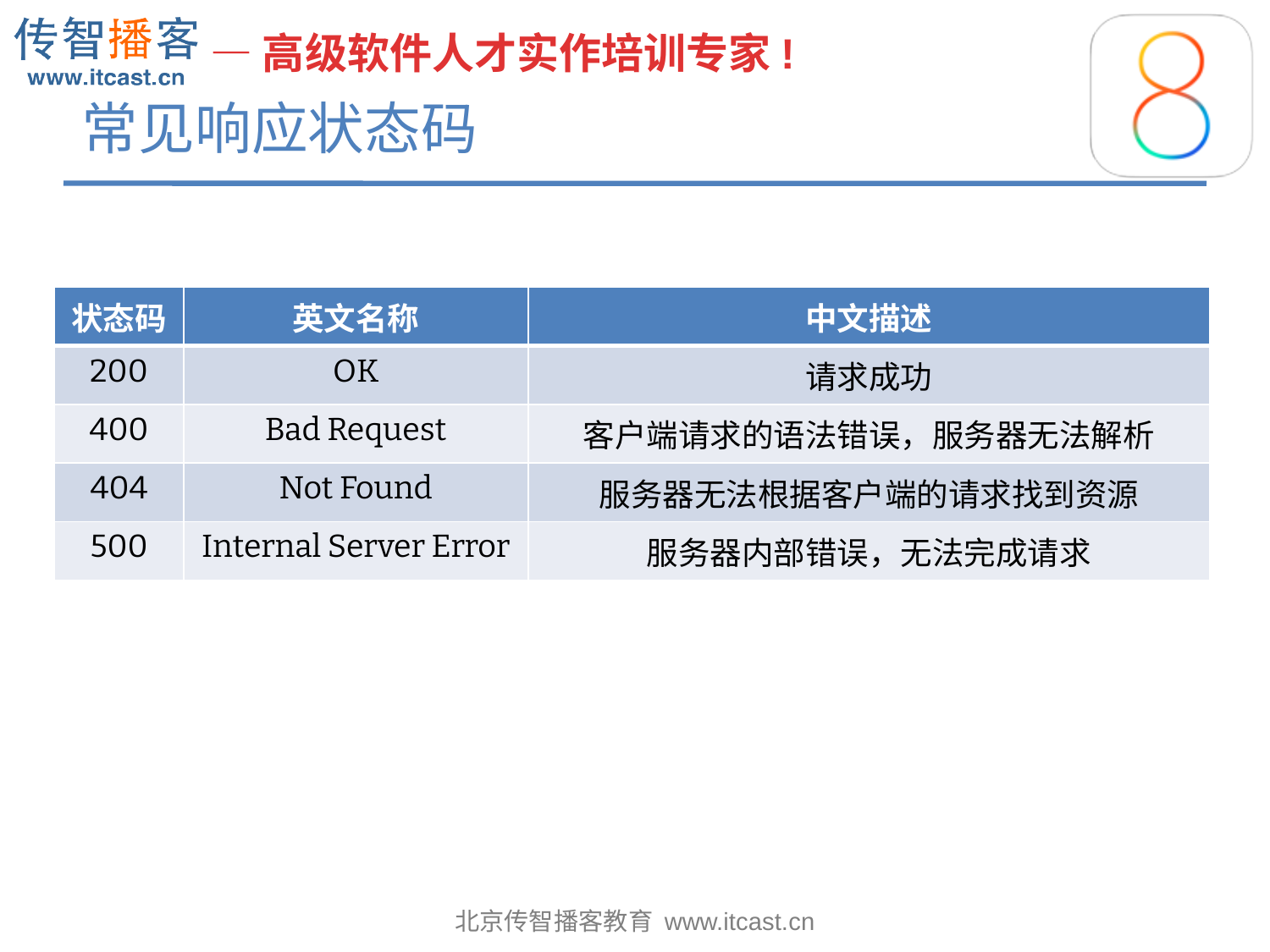

# 常见响应状态码
| 状态码 | 英文名称 | 中文描述 |
| --- | --- | --- |
| 200 | OK | 请求成功 |
| 400 | Bad Request | 客户端请求的语法错误，服务器无法解析 |
| 404 | Not Found | 服务器无法根据客户端的请求找到资源 |
| 500 | Internal Server Error | 服务器内部错误，无法完成请求 |